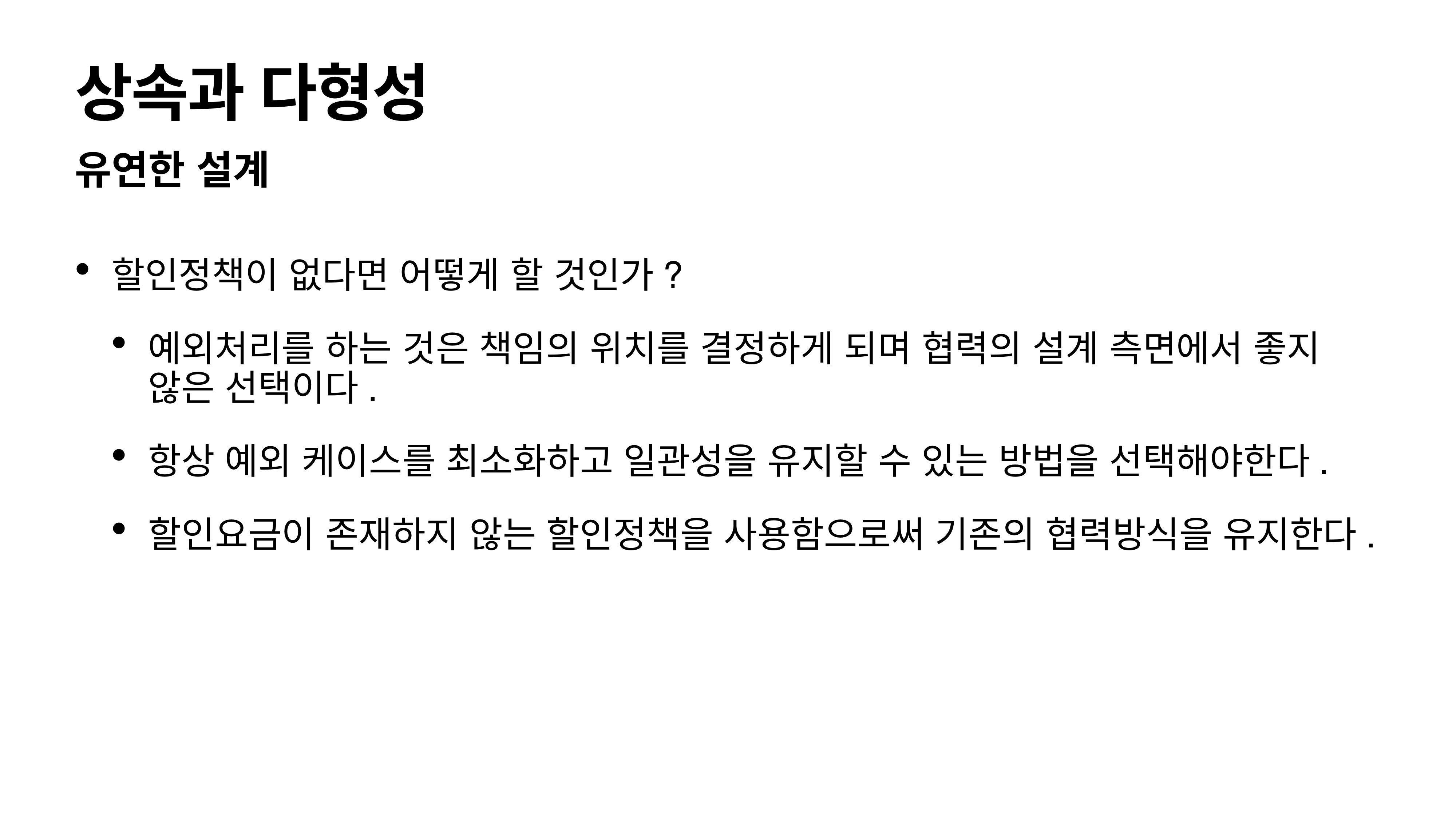

# 상속과 다형성
유연한 설계
할인정책이 없다면 어떻게 할 것인가?
예외처리를 하는 것은 책임의 위치를 결정하게 되며 협력의 설계 측면에서 좋지 않은 선택이다.
항상 예외 케이스를 최소화하고 일관성을 유지할 수 있는 방법을 선택해야한다.
할인요금이 존재하지 않는 할인정책을 사용함으로써 기존의 협력방식을 유지한다.